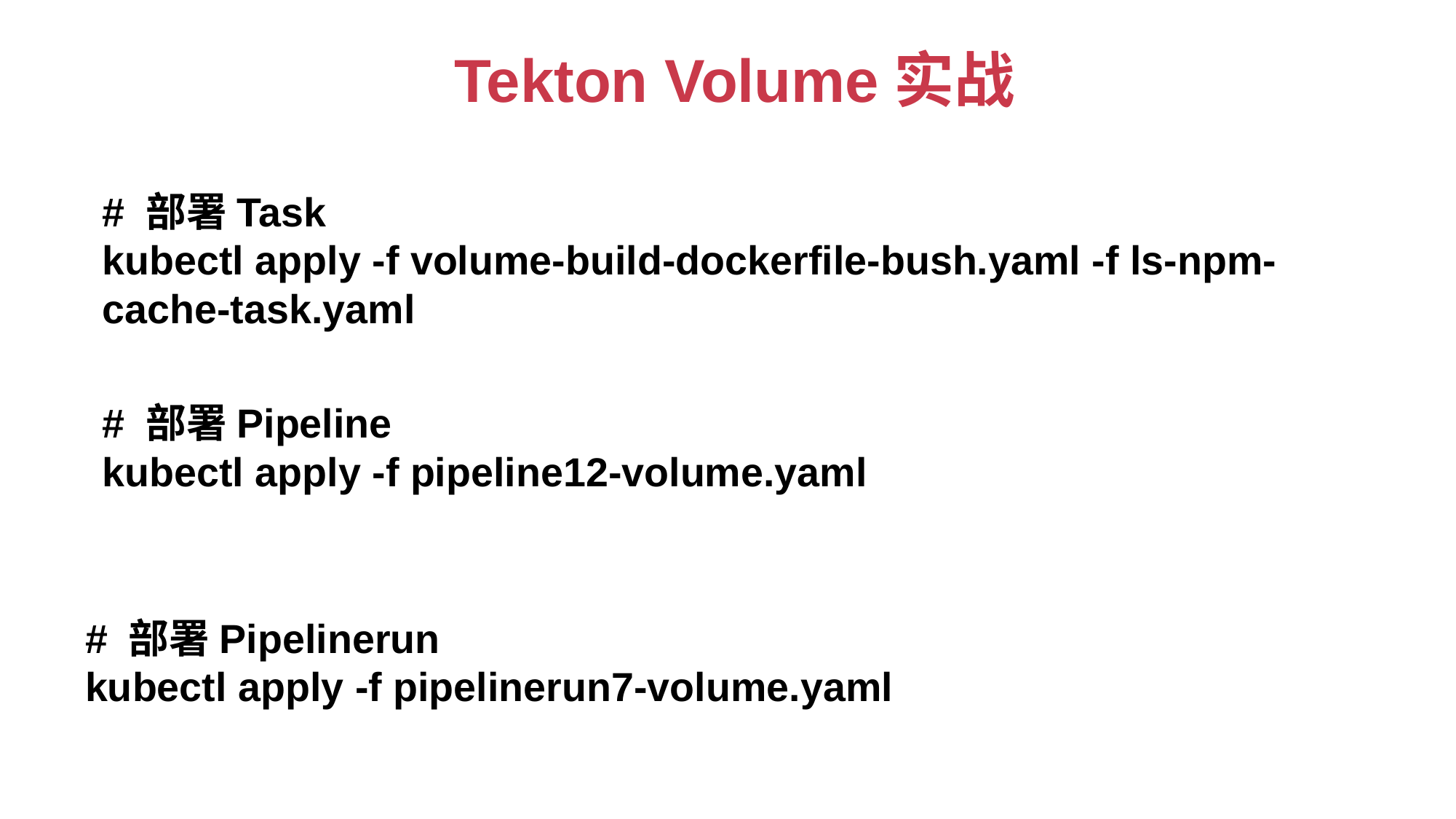

Tekton Volume实战
# 部署Task
kubectl apply -f volume-build-dockerfile-bush.yaml -f ls-npm-cache-task.yaml

# 部署Pipeline
kubectl apply -f pipeline12-volume.yaml

# 部署Pipelinerun
kubectl apply -f pipelinerun7-volume.yaml